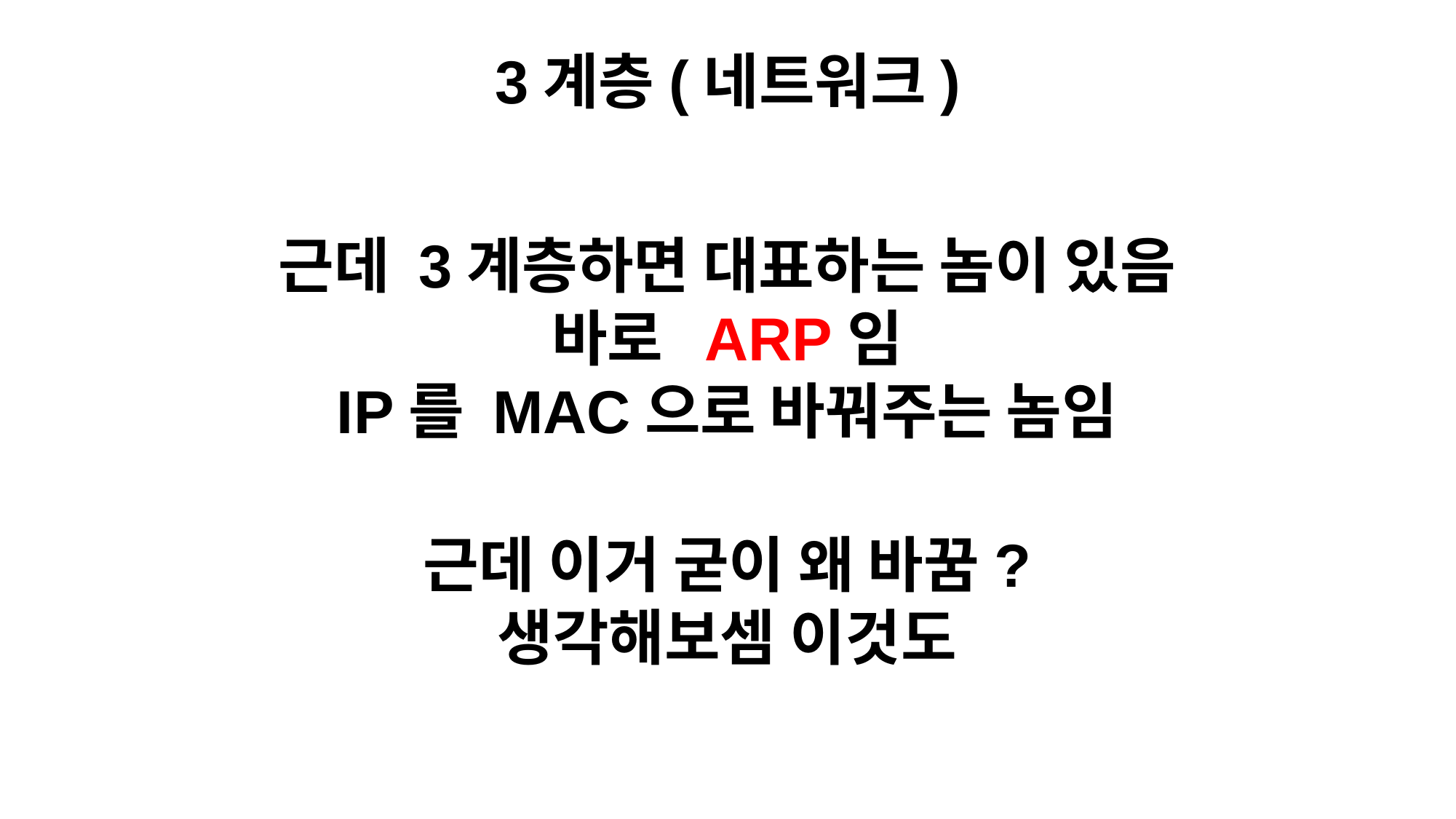

3계층(네트워크)
근데 3계층하면 대표하는 놈이 있음
바로  ARP임
IP를 MAC으로 바꿔주는 놈임
근데 이거 굳이 왜 바꿈?
생각해보셈 이것도